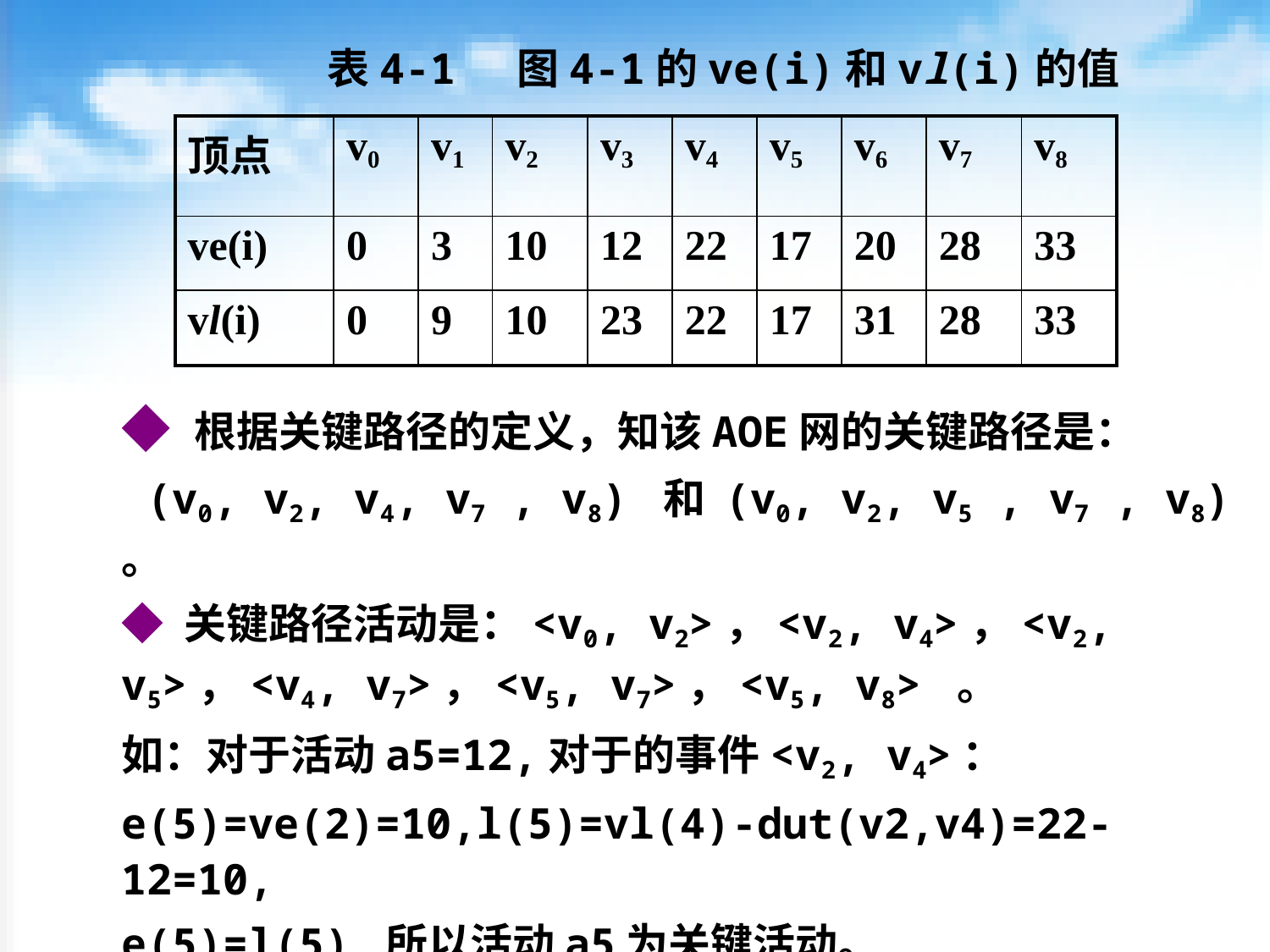

表4-1  图4-1的ve(i)和vl(i)的值
| 顶点 | v0 | v1 | v2 | v3 | v4 | v5 | v6 | v7 | v8 |
| --- | --- | --- | --- | --- | --- | --- | --- | --- | --- |
| ve(i) | 0 | 3 | 10 | 12 | 22 | 17 | 20 | 28 | 33 |
| vl(i) | 0 | 9 | 10 | 23 | 22 | 17 | 31 | 28 | 33 |
◆ 根据关键路径的定义，知该AOE网的关键路径是：
 (v0, v2, v4, v7 , v8) 和 (v0, v2, v5 , v7 , v8) 。
◆ 关键路径活动是：<v0, v2>，<v2, v4>，<v2, v5>，<v4, v7>，<v5, v7>，<v5, v8> 。
如：对于活动a5=12,对于的事件<v2, v4>：
e(5)=ve(2)=10,l(5)=vl(4)-dut(v2,v4)=22-12=10,
e(5)=l(5),所以活动a5为关键活动。